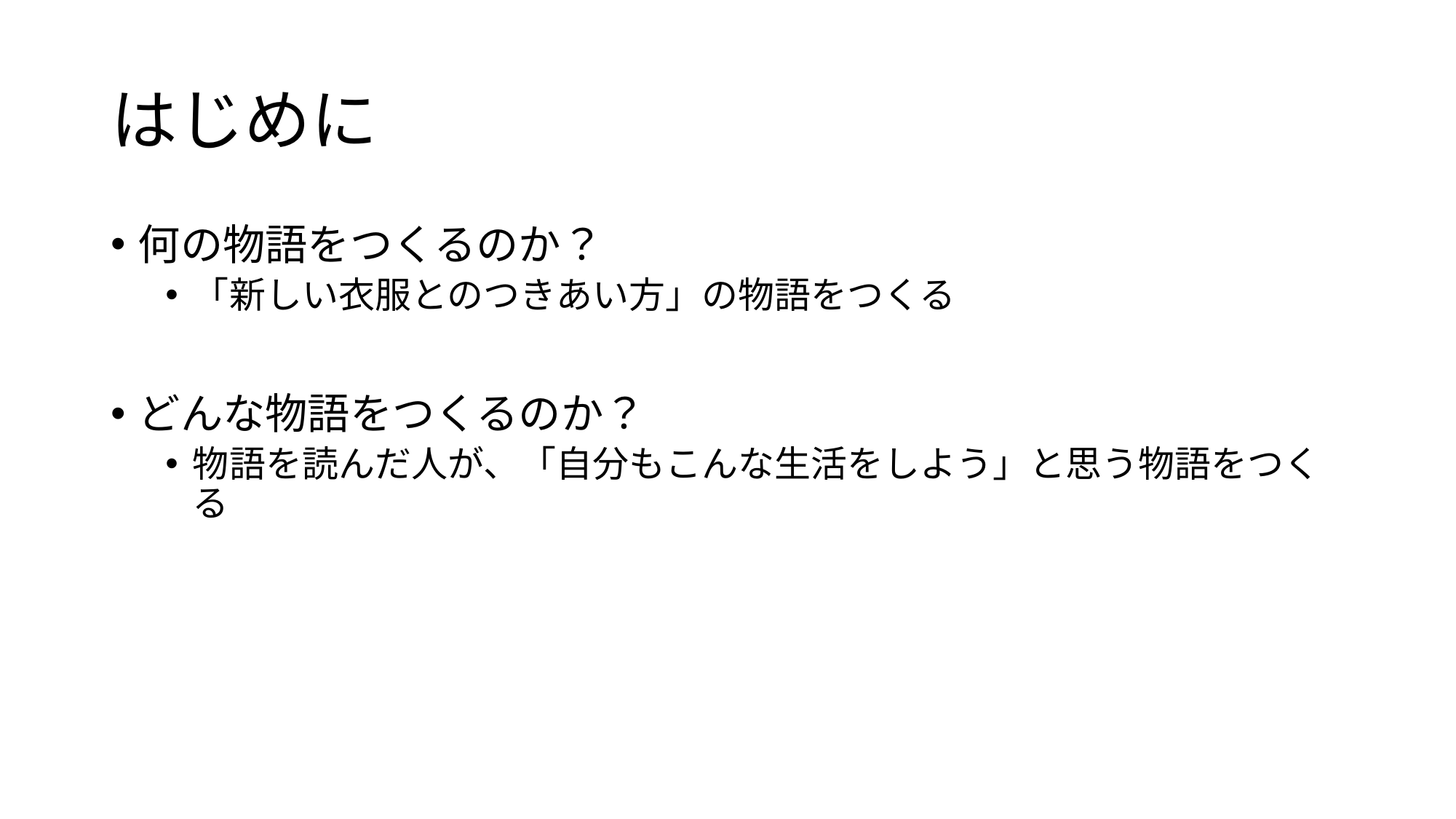

# はじめに
何の物語をつくるのか？
「新しい衣服とのつきあい方」の物語をつくる

どんな物語をつくるのか？
物語を読んだ人が、「自分もこんな生活をしよう」と思う物語をつくる